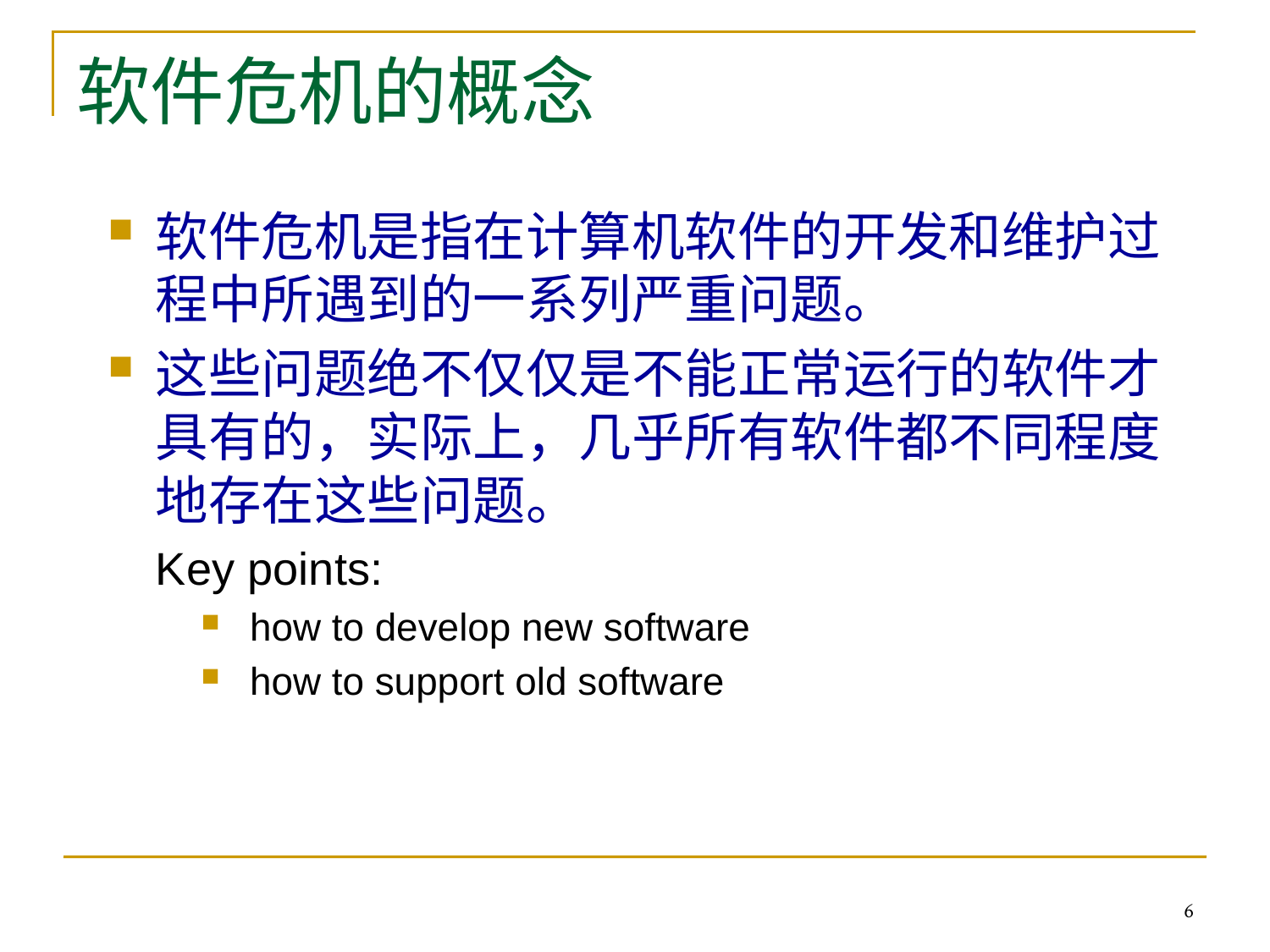

# 软件危机的概念
软件危机是指在计算机软件的开发和维护过程中所遇到的一系列严重问题。
这些问题绝不仅仅是不能正常运行的软件才具有的，实际上，几乎所有软件都不同程度地存在这些问题。
Key points:
how to develop new software
how to support old software

6